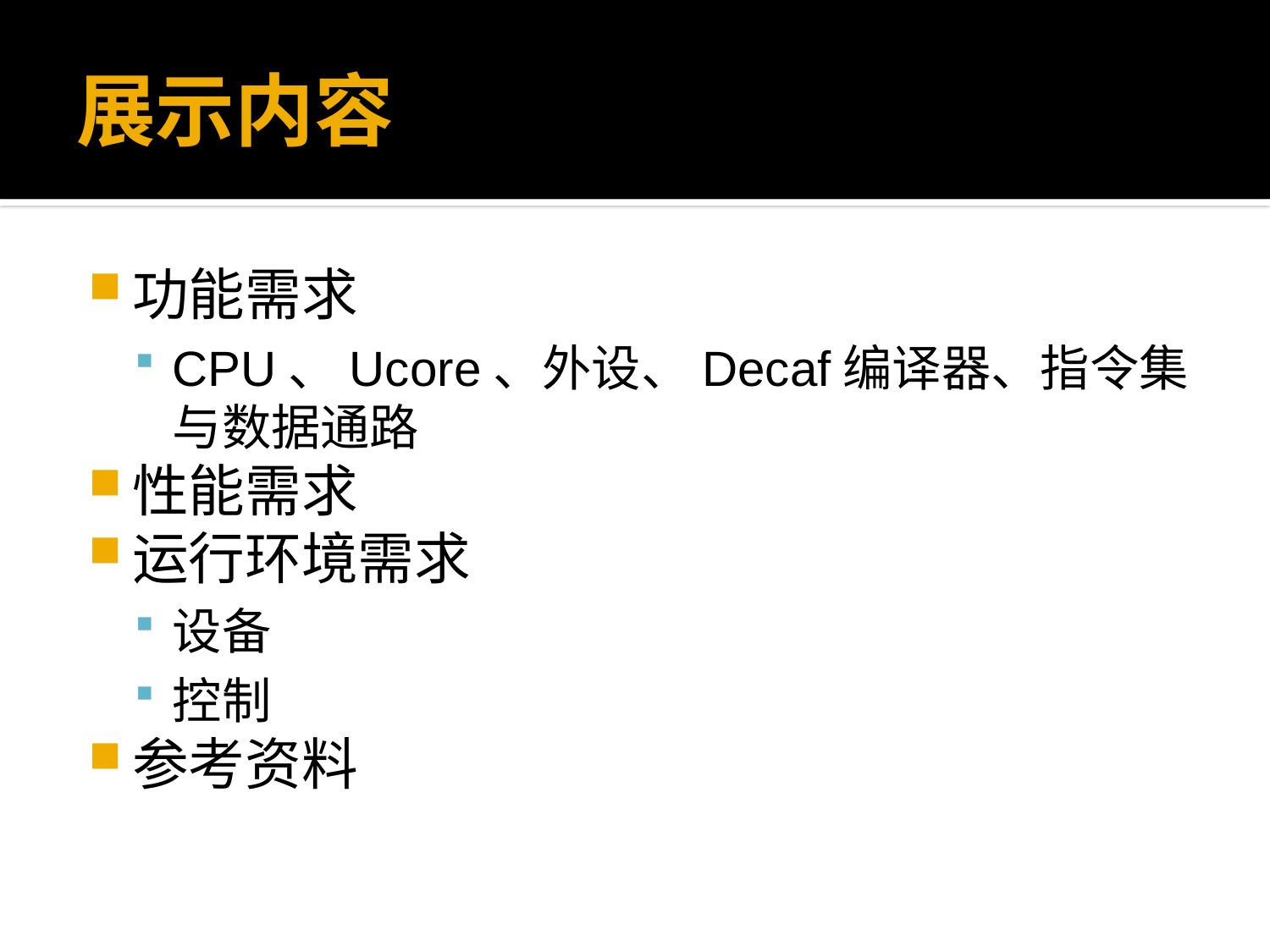

# 展示内容
功能需求
CPU、Ucore、外设、Decaf编译器、指令集与数据通路
性能需求
运行环境需求
设备
控制
参考资料